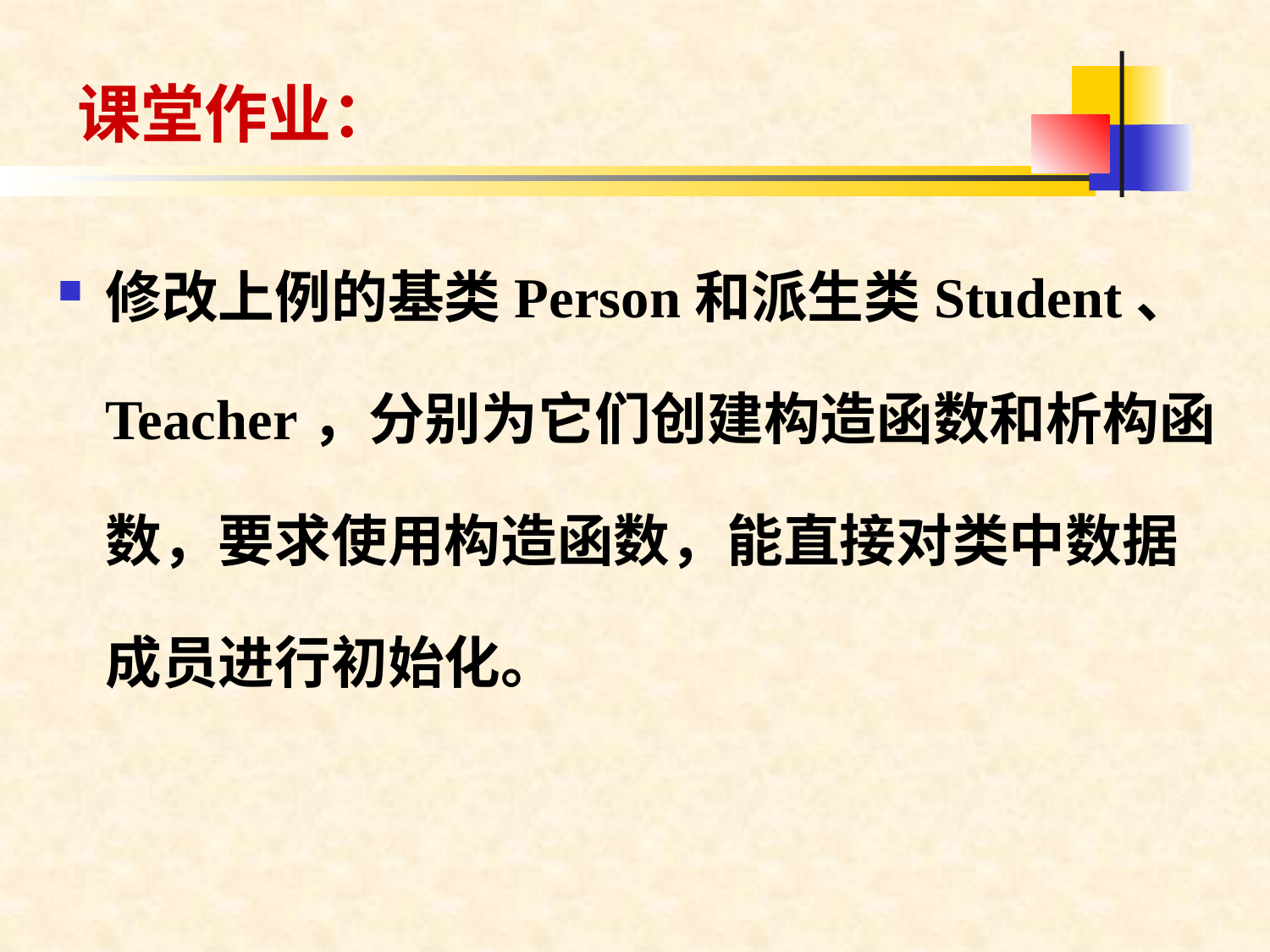

# 课堂作业：
修改上例的基类Person和派生类Student、Teacher，分别为它们创建构造函数和析构函数，要求使用构造函数，能直接对类中数据成员进行初始化。